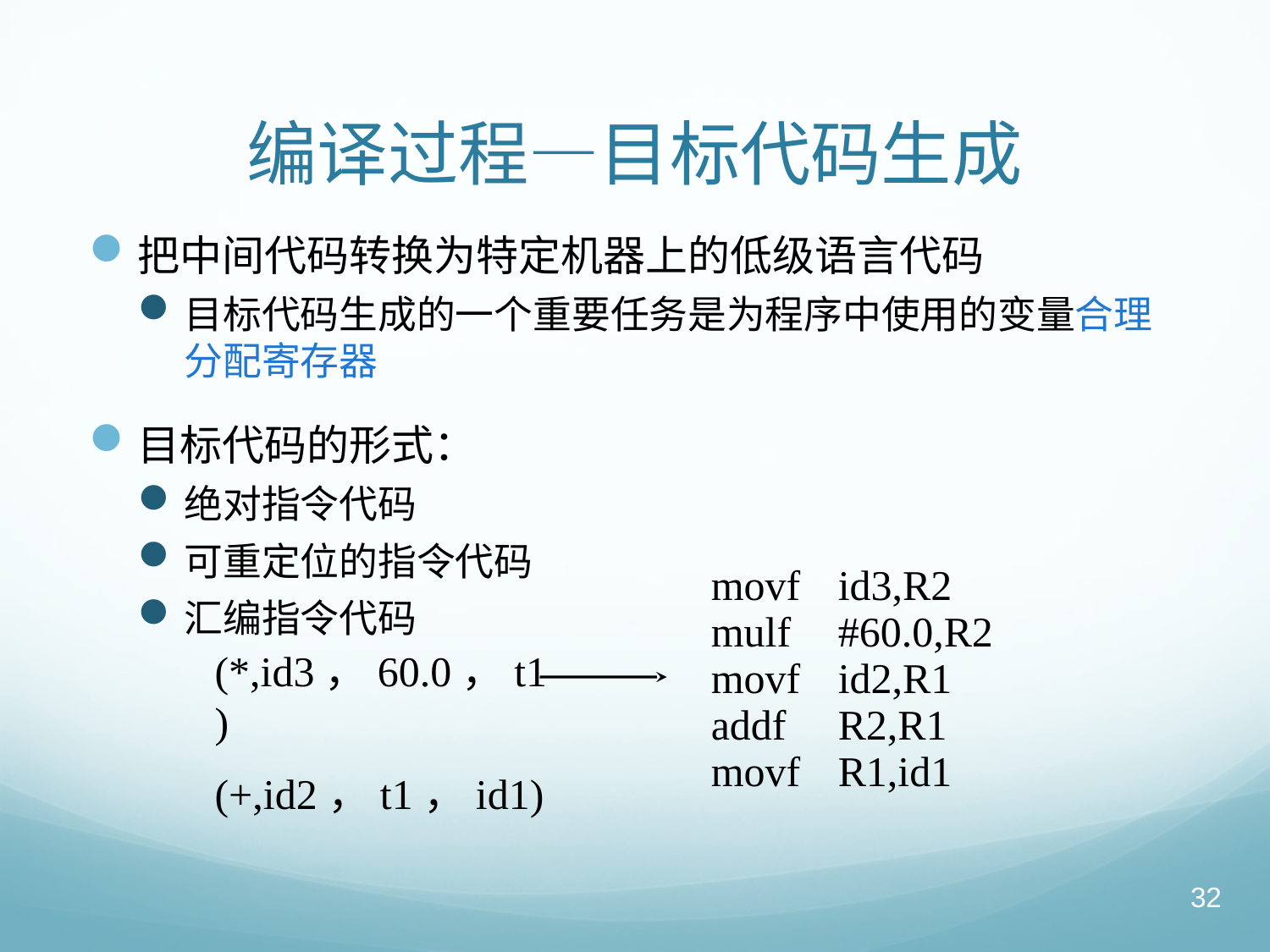

# 编译过程—目标代码生成
把中间代码转换为特定机器上的低级语言代码
目标代码生成的一个重要任务是为程序中使用的变量合理分配寄存器
目标代码的形式：
绝对指令代码
可重定位的指令代码
汇编指令代码
movf	id3,R2
mulf	#60.0,R2
movf	id2,R1
addf	R2,R1
movf	R1,id1
(*,id3，60.0，t1)
(+,id2，t1，id1)

32